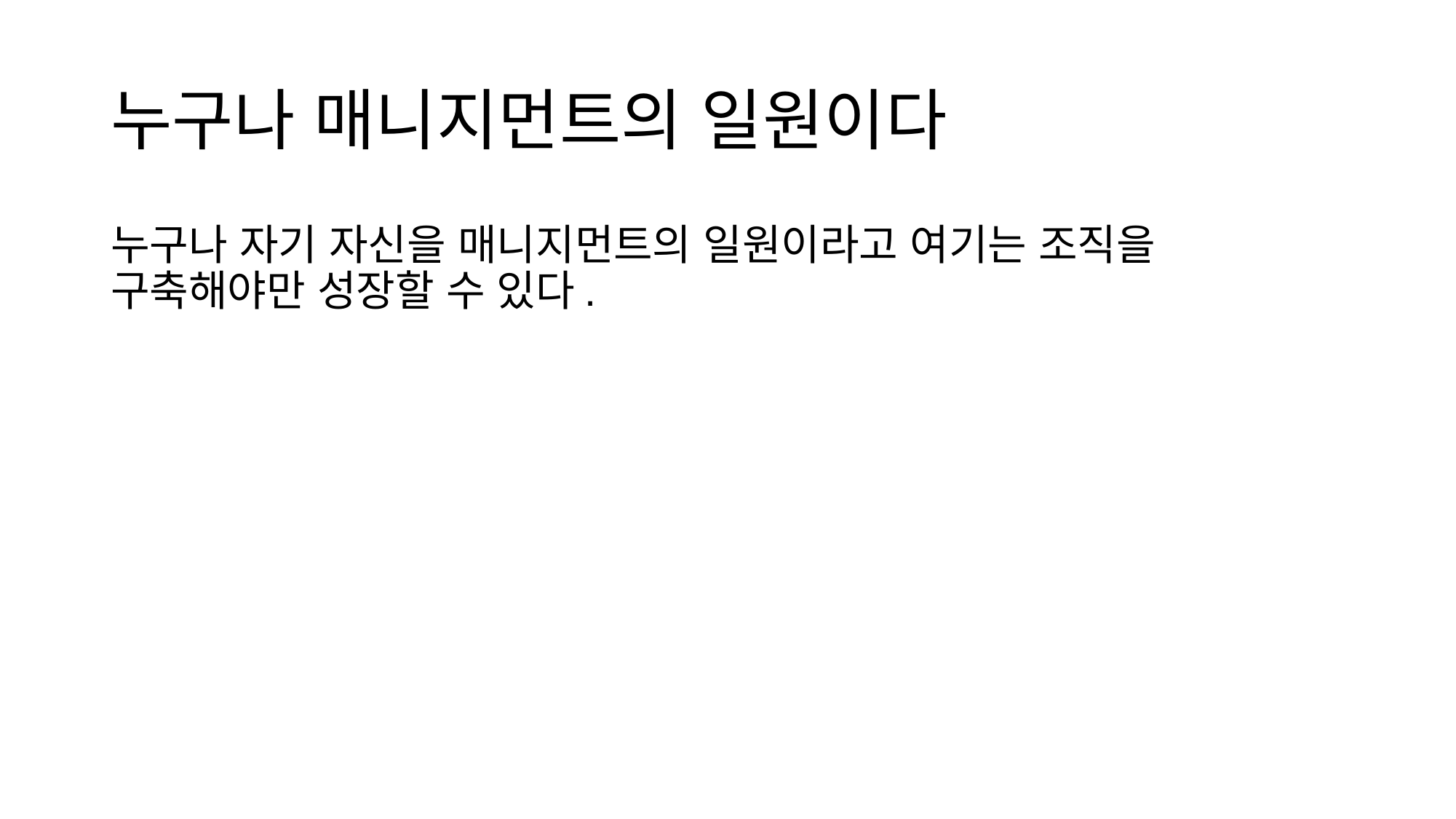

# 누구나 매니지먼트의 일원이다
누구나 자기 자신을 매니지먼트의 일원이라고 여기는 조직을 구축해야만 성장할 수 있다.